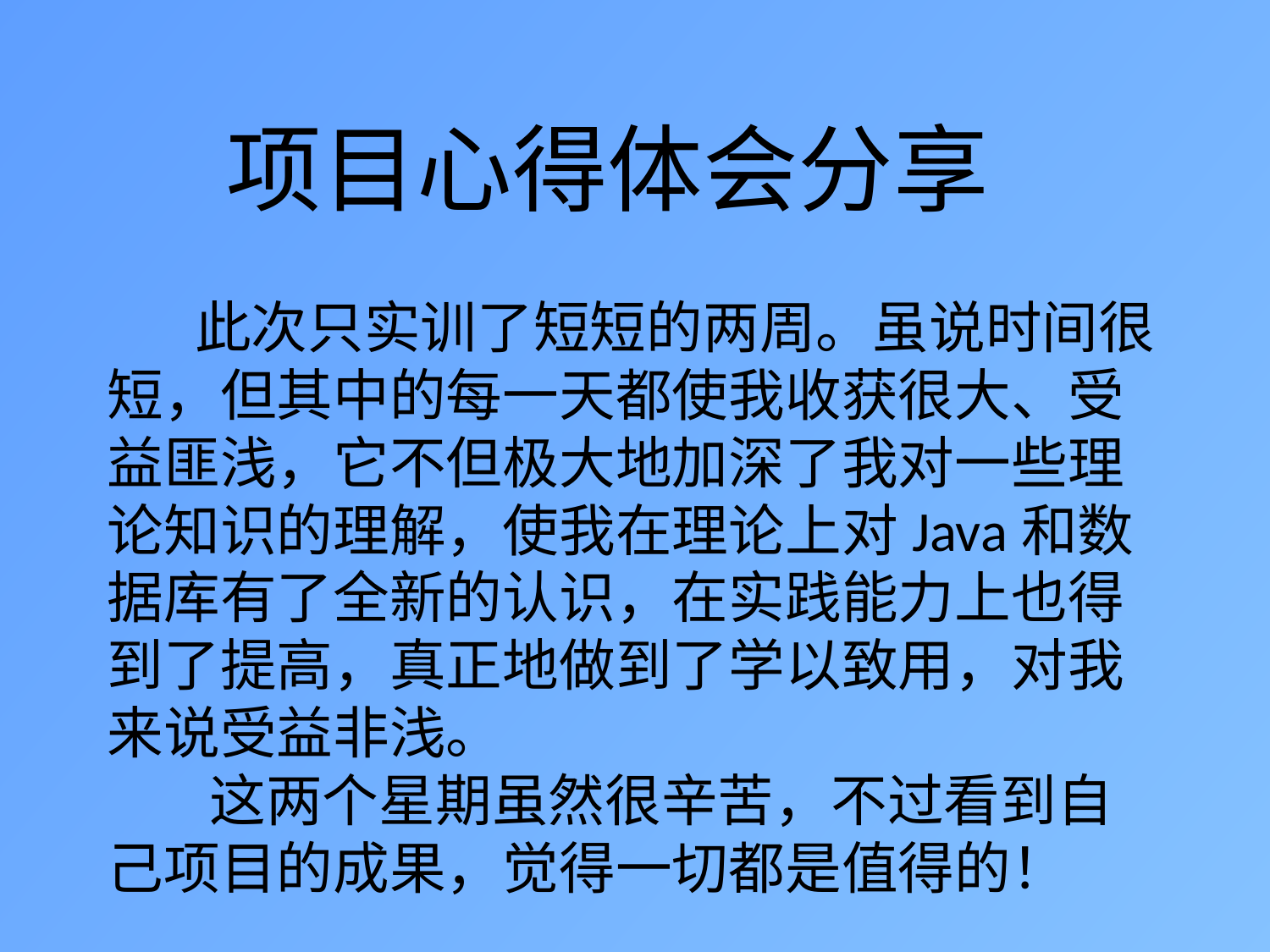

# 项目心得体会分享
          此次只实训了短短的两周。虽说时间很短，但其中的每一天都使我收获很大、受益匪浅，它不但极大地加深了我对一些理论知识的理解，使我在理论上对Java和数据库有了全新的认识，在实践能力上也得到了提高，真正地做到了学以致用，对我来说受益非浅。
       这两个星期虽然很辛苦，不过看到自己项目的成果，觉得一切都是值得的！